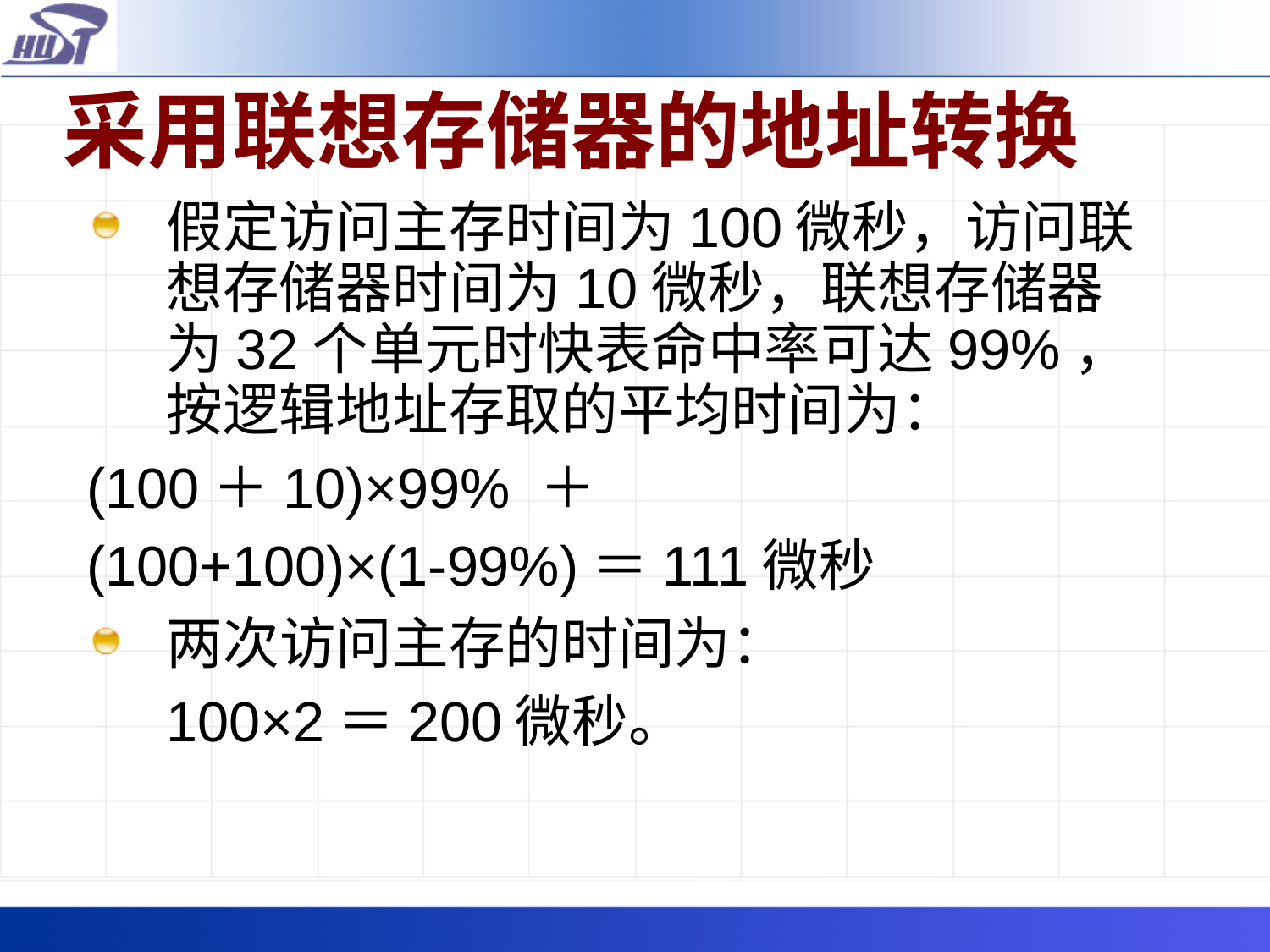

# 采用联想存储器的地址转换
假定访问主存时间为100微秒，访问联想存储器时间为10微秒，联想存储器为32个单元时快表命中率可达99%，按逻辑地址存取的平均时间为：
(100＋10)×99% ＋
(100+100)×(1-99%)＝111微秒
两次访问主存的时间为：
	100×2＝200微秒。